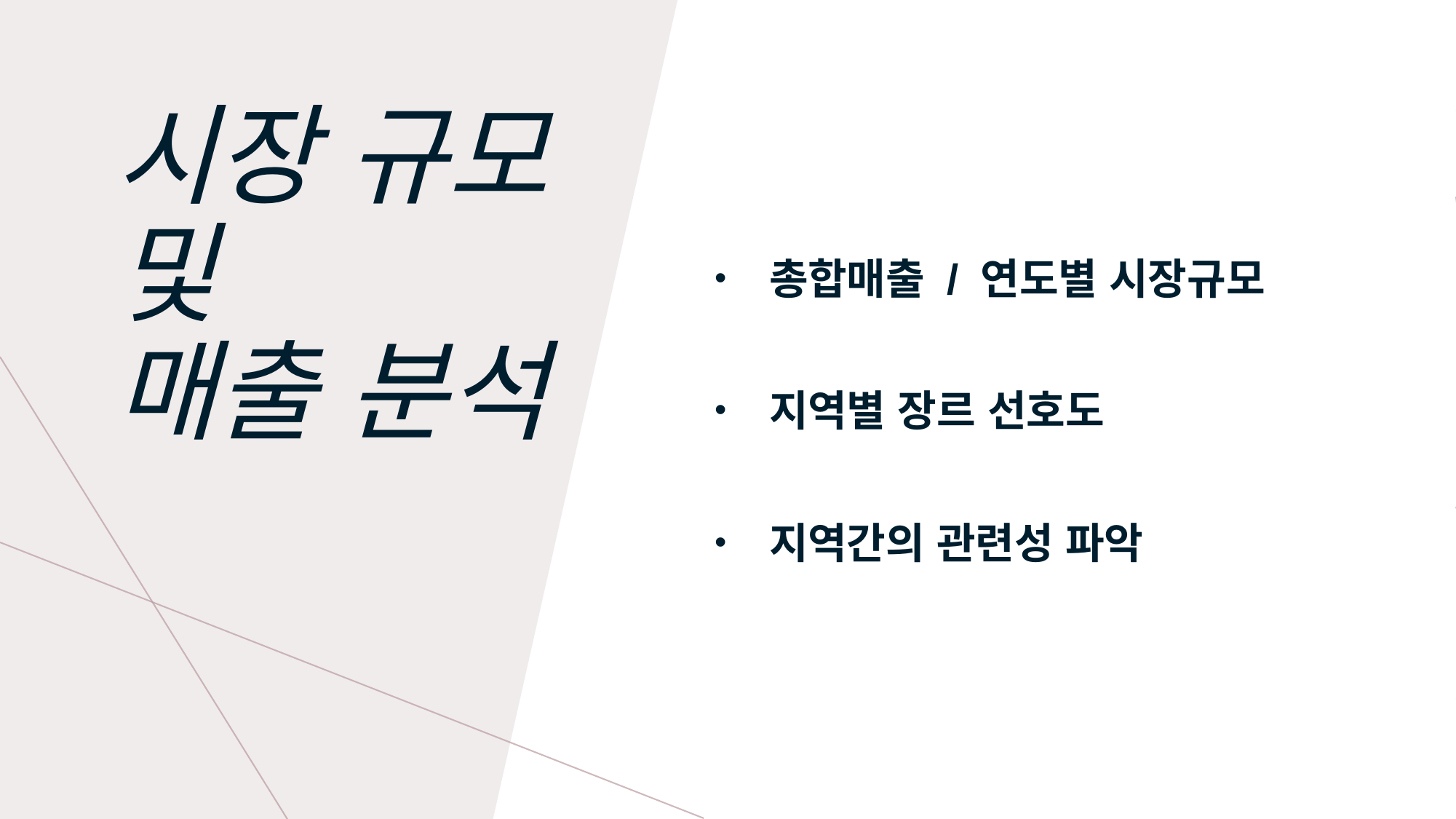

총합매출 / 연도별 시장규모

지역별 장르 선호도

지역간의 관련성 파악
# 시장 규모 및 매출 분석